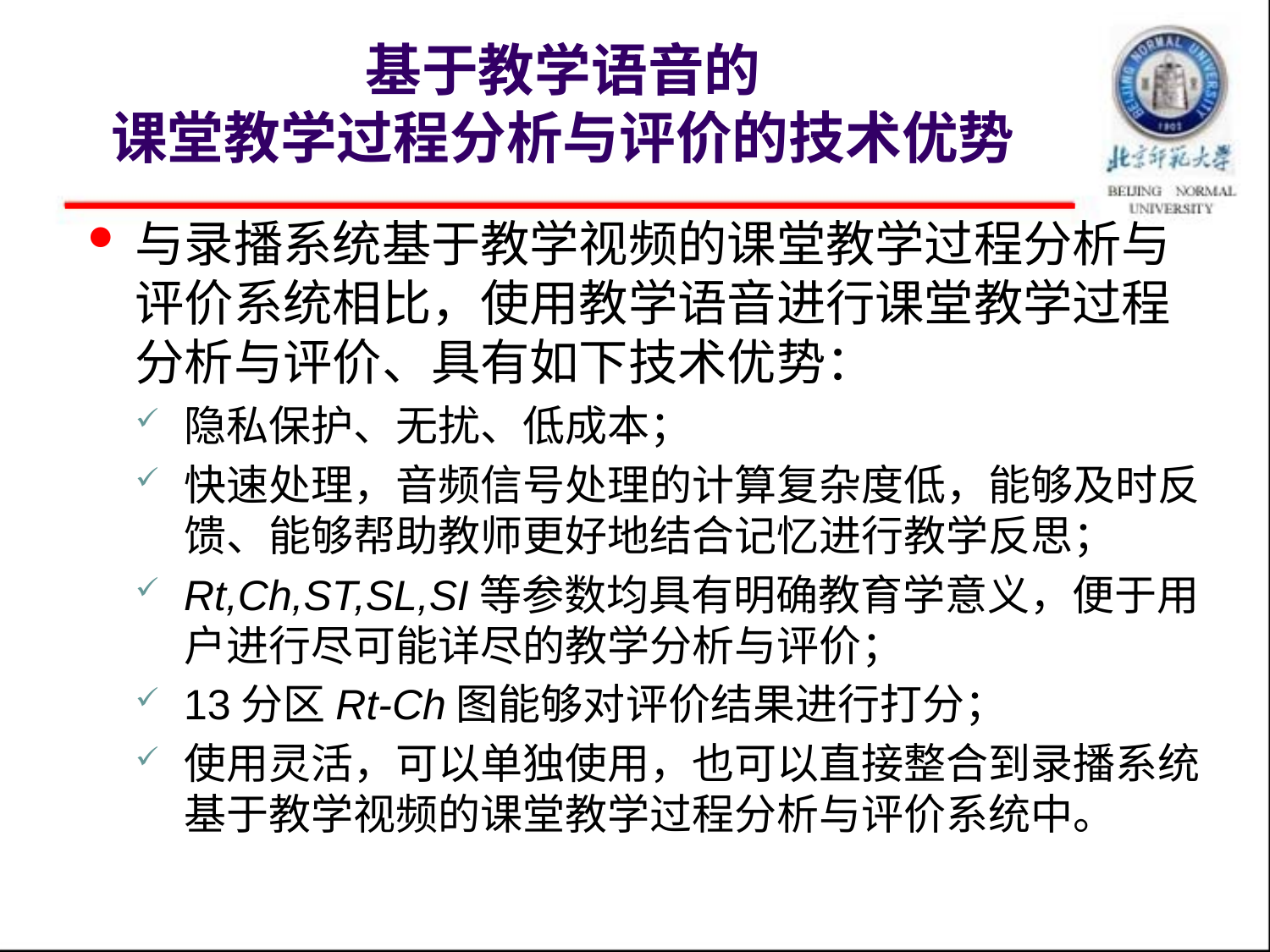

# 基于教学语音的 课堂教学过程分析与评价的技术优势
与录播系统基于教学视频的课堂教学过程分析与评价系统相比，使用教学语音进行课堂教学过程分析与评价、具有如下技术优势：
隐私保护、无扰、低成本；
快速处理，音频信号处理的计算复杂度低，能够及时反馈、能够帮助教师更好地结合记忆进行教学反思；
Rt,Ch,ST,SL,SI等参数均具有明确教育学意义，便于用户进行尽可能详尽的教学分析与评价；
13分区Rt-Ch图能够对评价结果进行打分；
使用灵活，可以单独使用，也可以直接整合到录播系统基于教学视频的课堂教学过程分析与评价系统中。